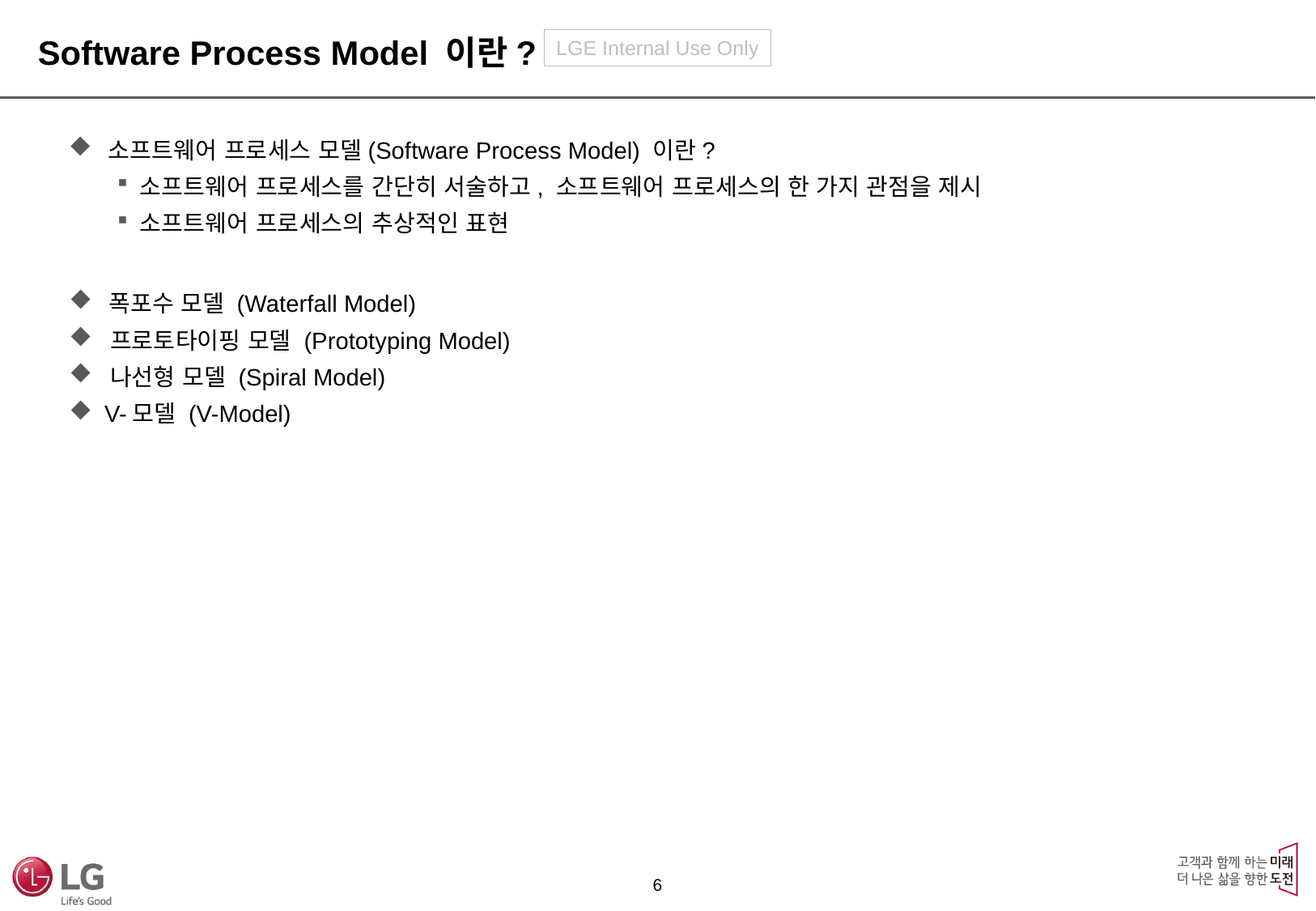

Software Process Model 이란?
 소프트웨어 프로세스 모델(Software Process Model) 이란?
소프트웨어 프로세스를 간단히 서술하고, 소프트웨어 프로세스의 한 가지 관점을 제시
소프트웨어 프로세스의 추상적인 표현
 폭포수 모델 (Waterfall Model)
 프로토타이핑 모델 (Prototyping Model)
 나선형 모델 (Spiral Model)
 V-모델 (V-Model)
6